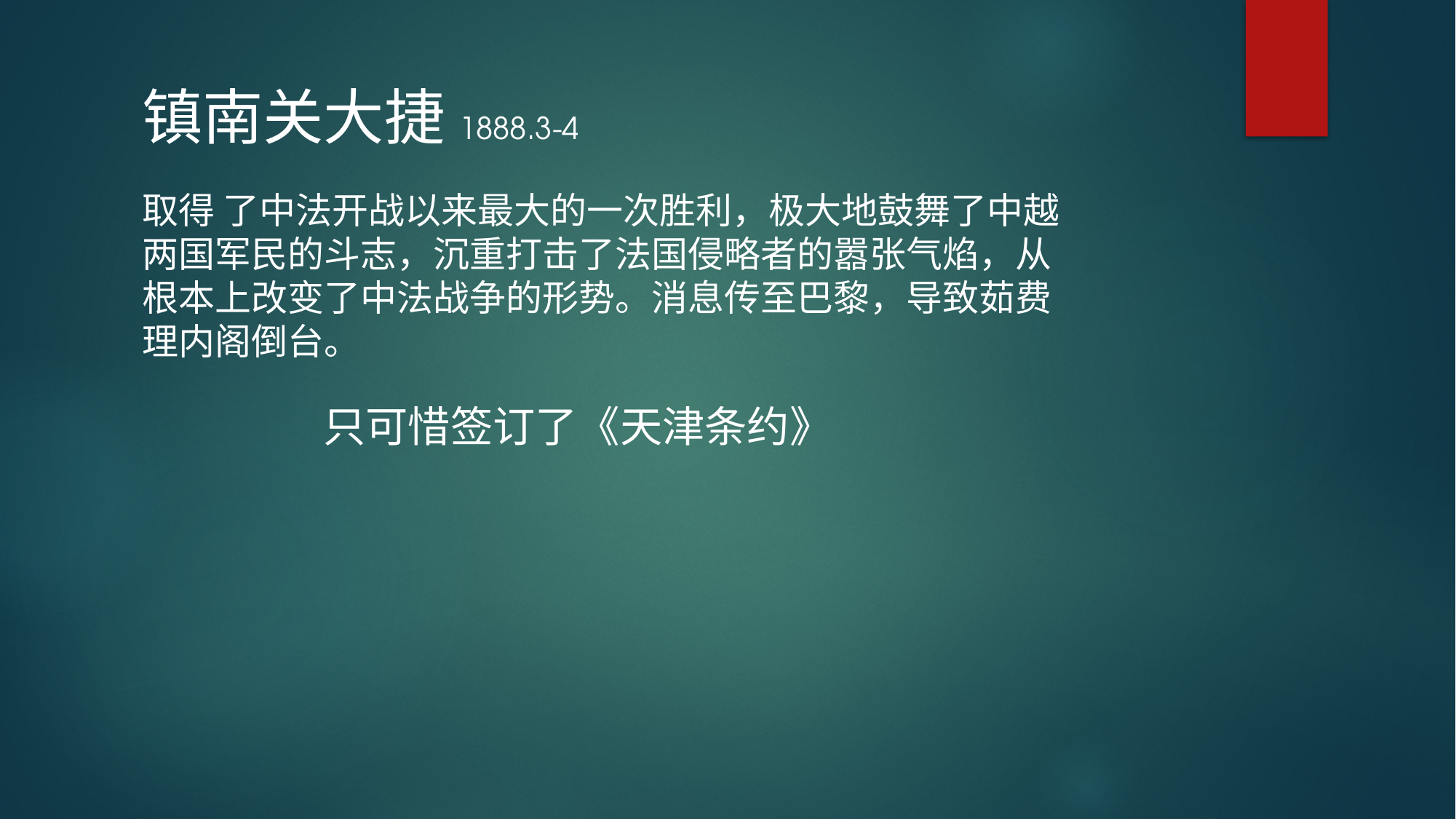

镇南关大捷1888.3-4
取得 了中法开战以来最大的一次胜利，极大地鼓舞了中越两国军民的斗志，沉重打击了法国侵略者的嚣张气焰，从根本上改变了中法战争的形势。消息传至巴黎，导致茹费理内阁倒台。
只可惜签订了《天津条约》